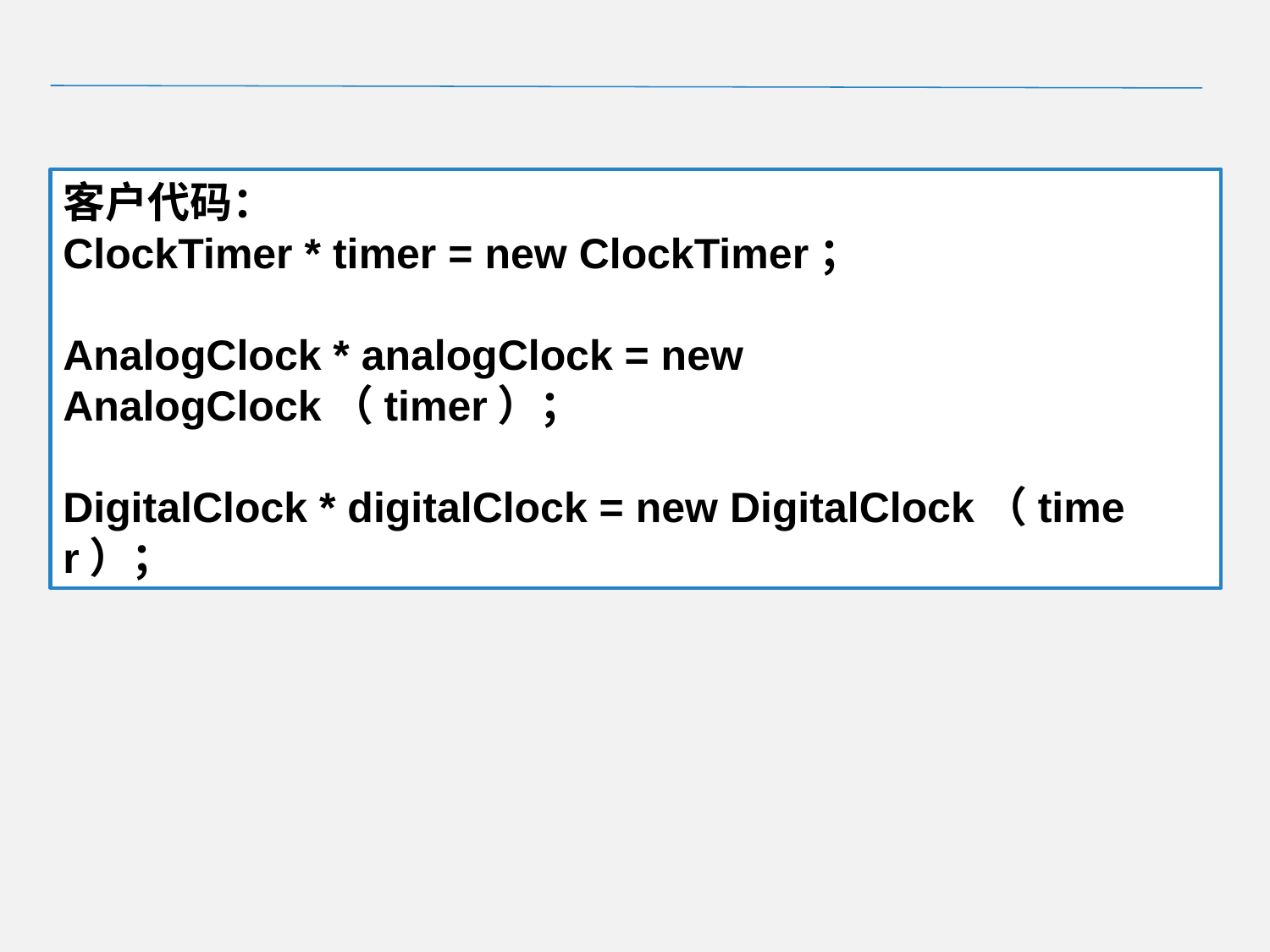

客户代码：
ClockTimer * timer = new ClockTimer；

AnalogClock * analogClock = new AnalogClock（timer）；

DigitalClock * digitalClock = new DigitalClock（timer）；